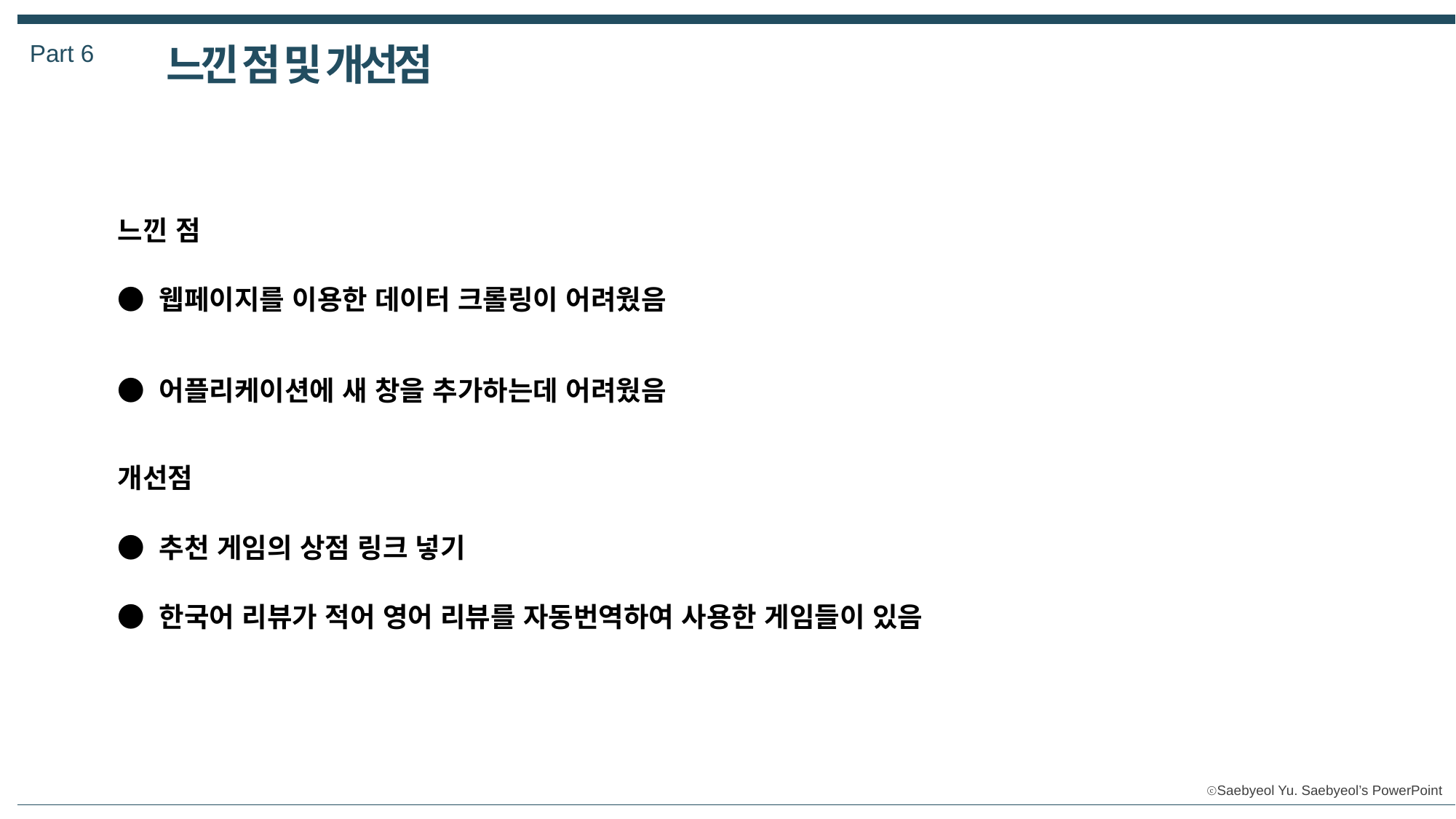

Part 6
느낀 점 및 개선점
느낀 점
● 웹페이지를 이용한 데이터 크롤링이 어려웠음
● 어플리케이션에 새 창을 추가하는데 어려웠음
개선점
● 추천 게임의 상점 링크 넣기
● 한국어 리뷰가 적어 영어 리뷰를 자동번역하여 사용한 게임들이 있음